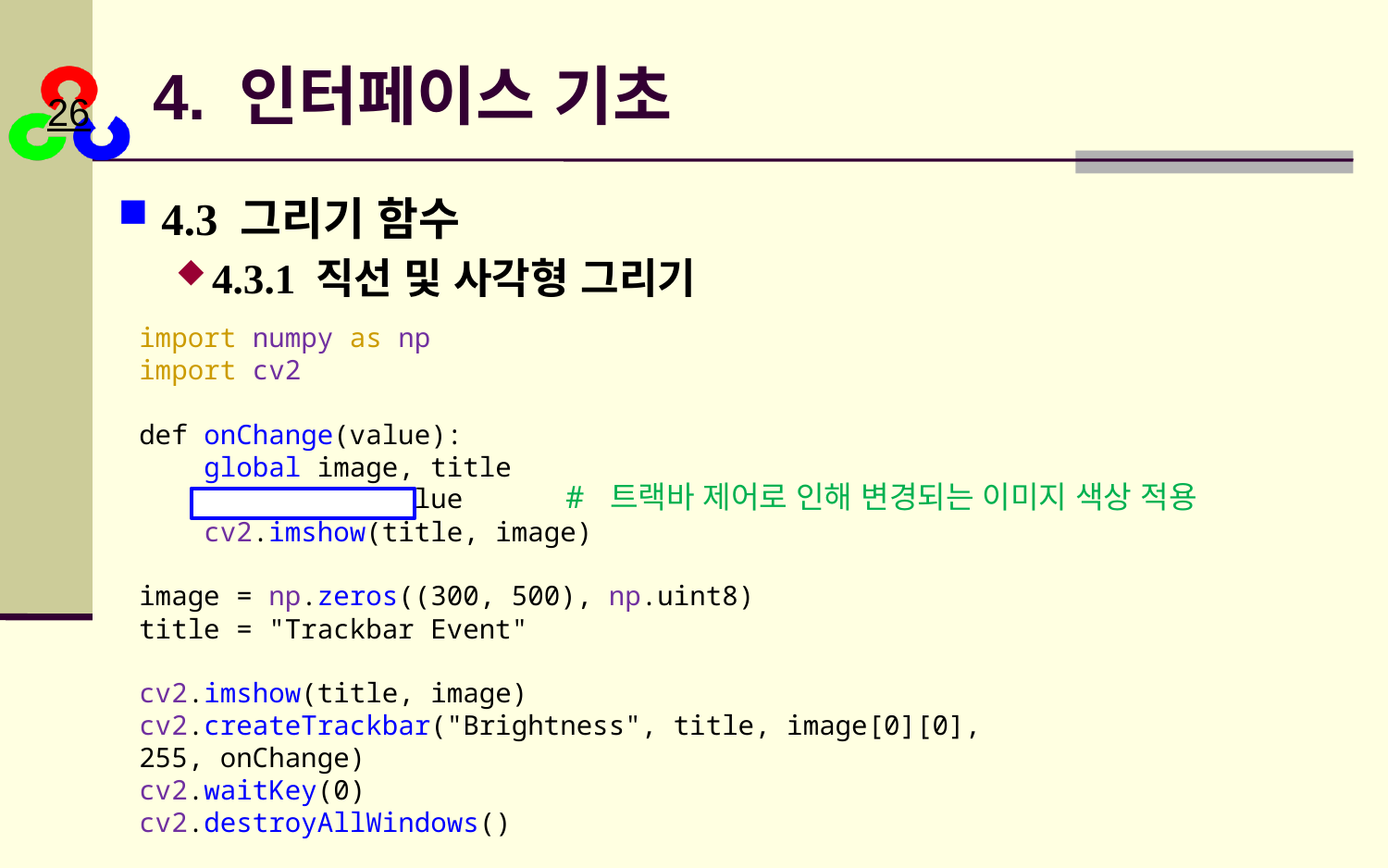

# 4. 인터페이스 기초
4.3 그리기 함수
4.3.1 직선 및 사각형 그리기
import numpy as np
import cv2
def onChange(value):
    global image, title
    image[:] = value
    cv2.imshow(title, image)
image = np.zeros((300, 500), np.uint8)
title = "Trackbar Event"

cv2.imshow(title, image)
cv2.createTrackbar("Brightness", title, image[0][0], 255, onChange)
cv2.waitKey(0)
cv2.destroyAllWindows()
# 트랙바 제어로 인해 변경되는 이미지 색상 적용